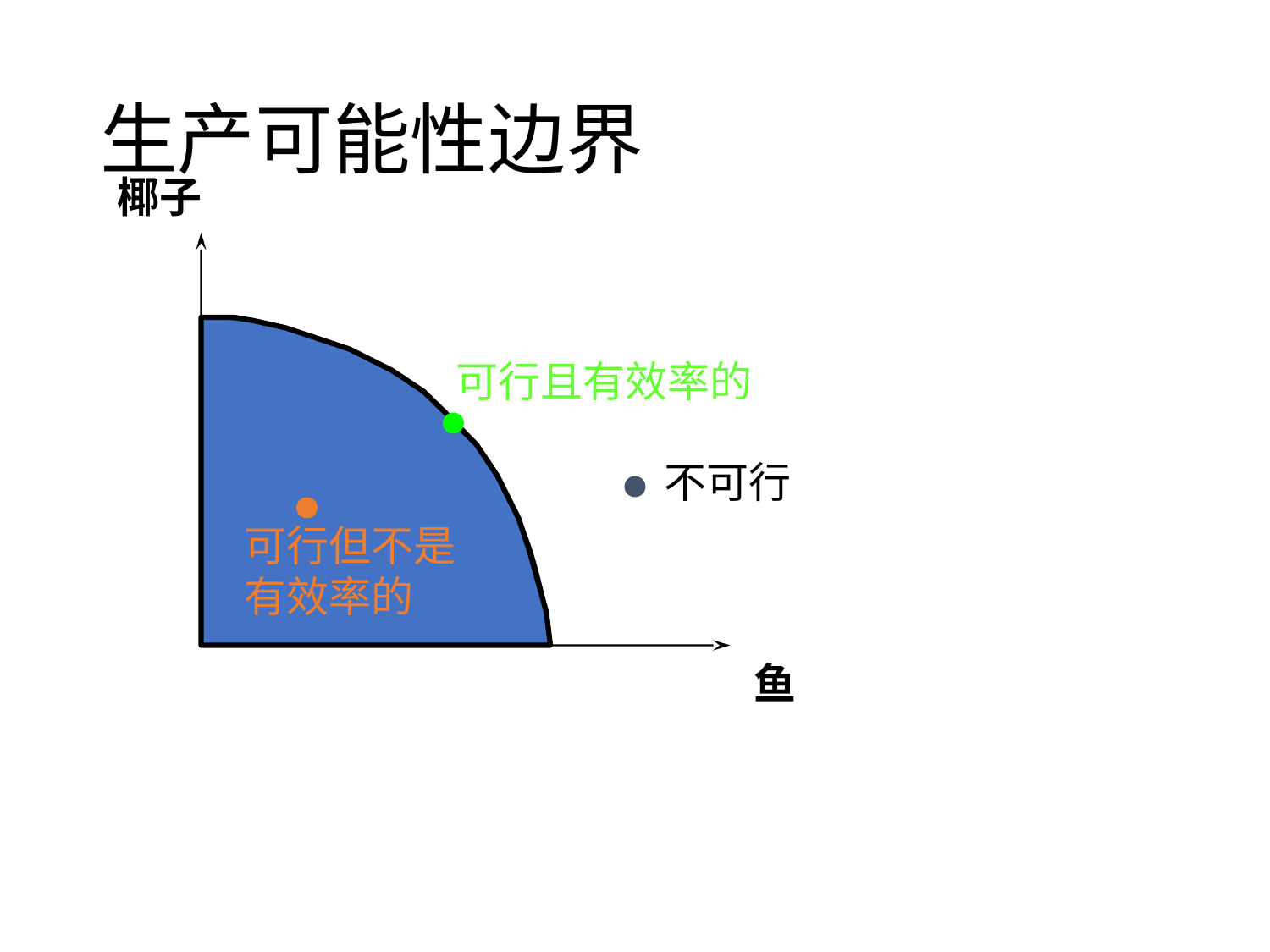

# 生产可能性边界
椰子

可行且有效率的

不可行

可行但不是
有效率的

鱼